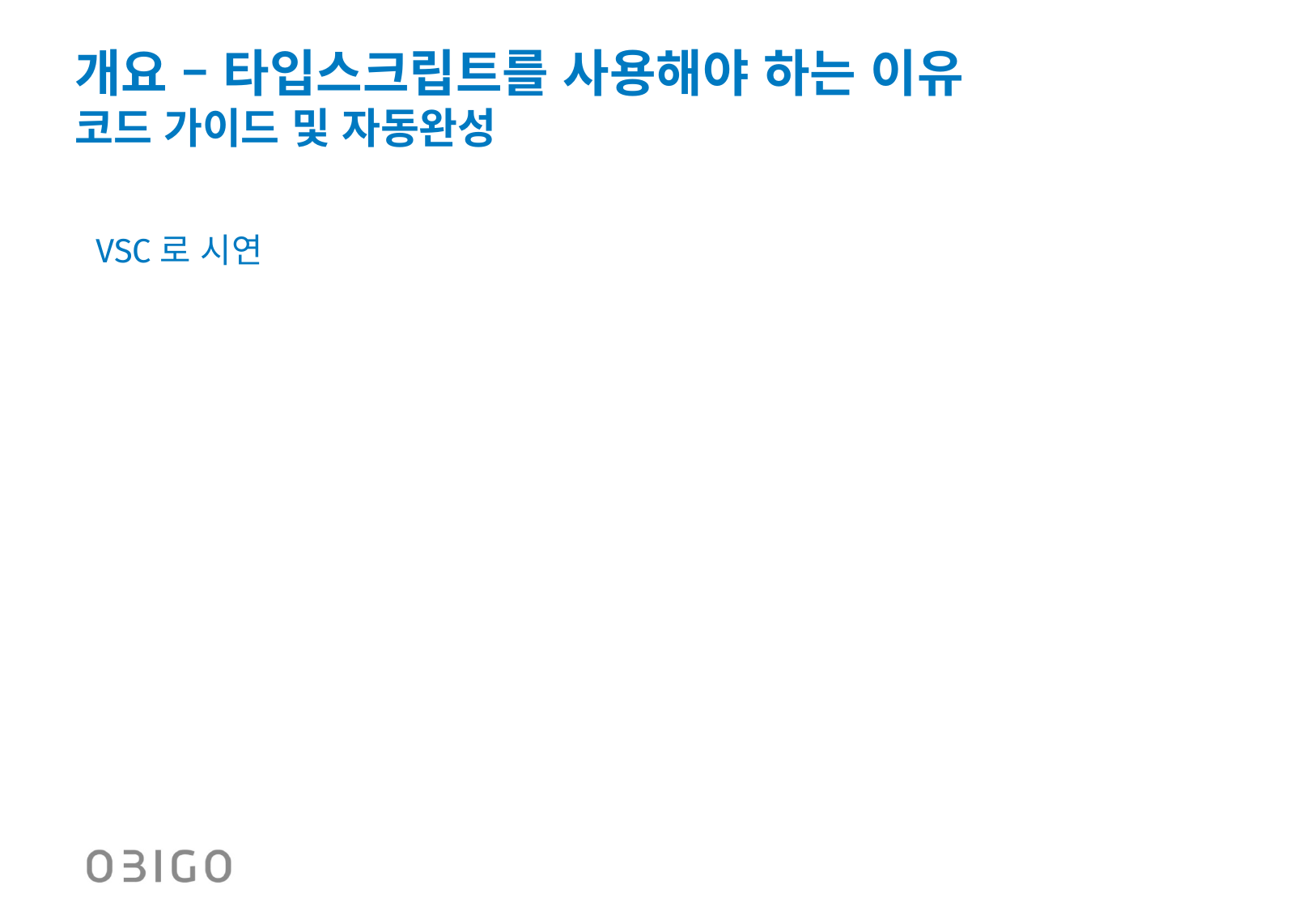

# 개요 – 타입스크립트를 사용해야 하는 이유 코드 가이드 및 자동완성
VSC로 시연